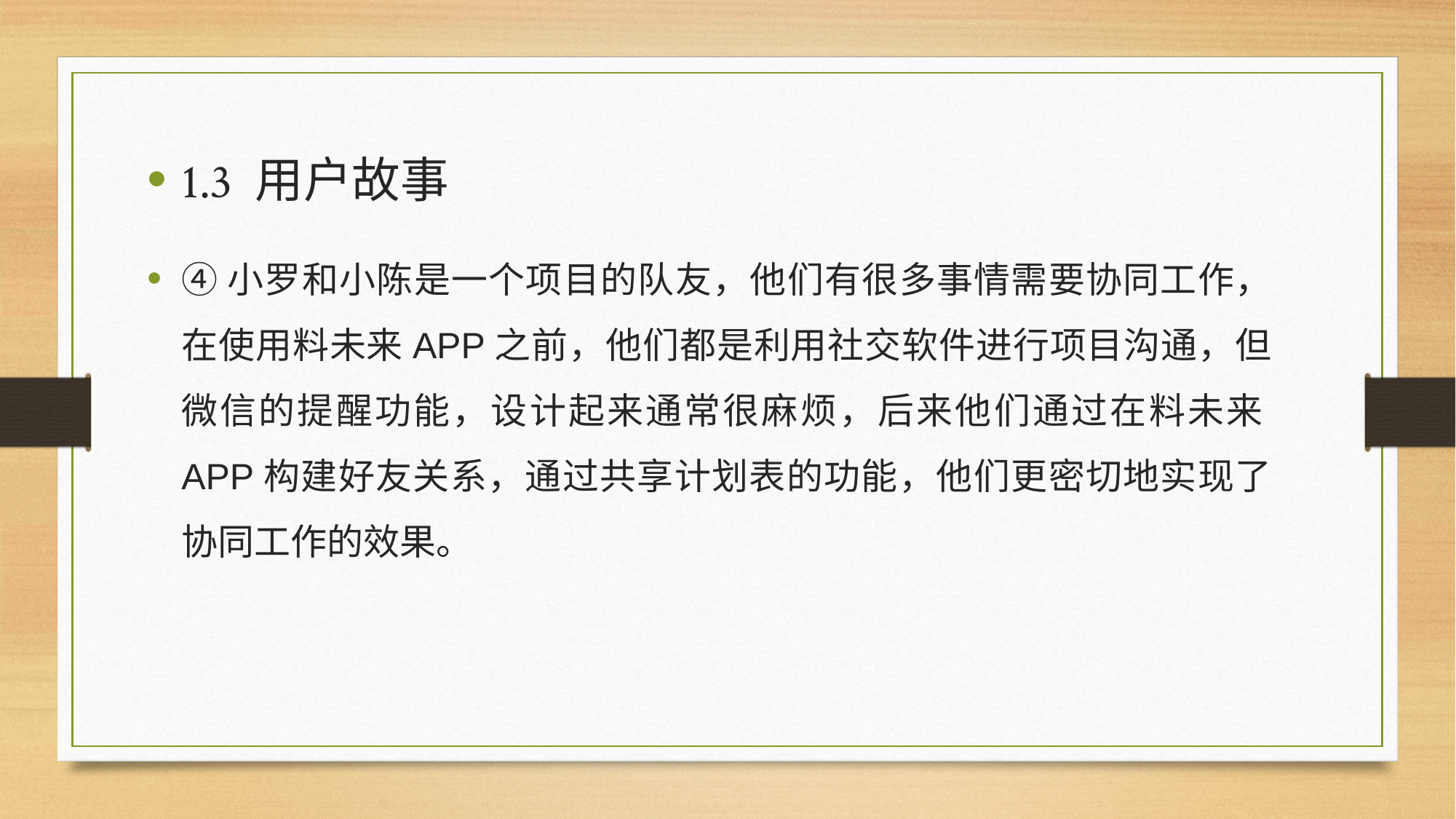

1.3 用户故事
④小罗和小陈是一个项目的队友，他们有很多事情需要协同工作，在使用料未来APP之前，他们都是利用社交软件进行项目沟通，但微信的提醒功能，设计起来通常很麻烦，后来他们通过在料未来APP构建好友关系，通过共享计划表的功能，他们更密切地实现了协同工作的效果。